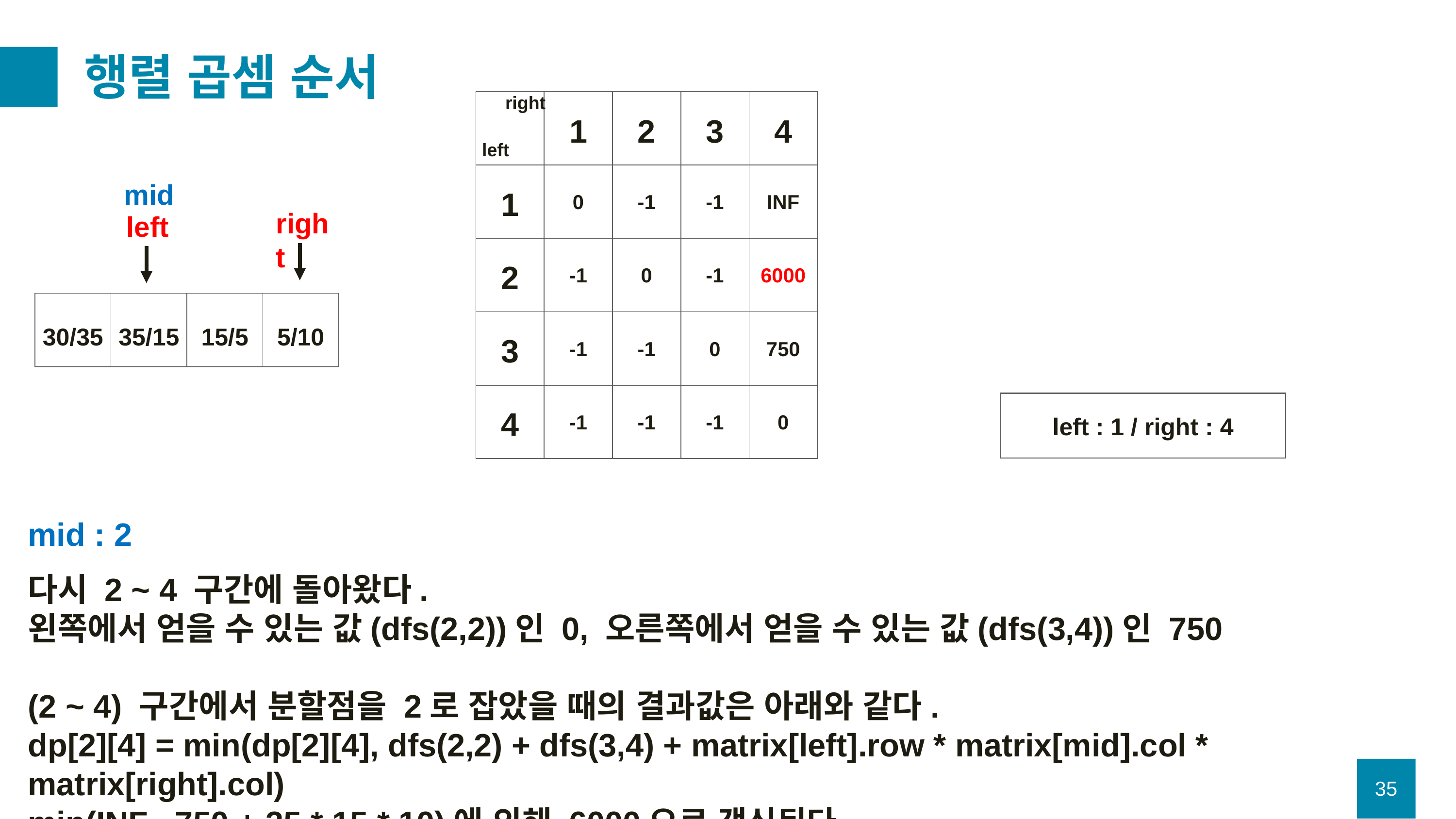

# 행렬 곱셈 순서
right
|  | 1 | 2 | 3 | 4 |
| --- | --- | --- | --- | --- |
| 1 | 0 | -1 | -1 | INF |
| 2 | -1 | 0 | -1 | 6000 |
| 3 | -1 | -1 | 0 | 750 |
| 4 | -1 | -1 | -1 | 0 |
left
mid
right
left
| 30/35 | 35/15 | 15/5 | 5/10 |
| --- | --- | --- | --- |
left : 1 / right : 4
mid : 2
다시 2 ~ 4 구간에 돌아왔다.
왼쪽에서 얻을 수 있는 값(dfs(2,2))인 0, 오른쪽에서 얻을 수 있는 값(dfs(3,4))인 750

(2 ~ 4) 구간에서 분할점을 2로 잡았을 때의 결과값은 아래와 같다.
dp[2][4] = min(dp[2][4], dfs(2,2) + dfs(3,4) + matrix[left].row * matrix[mid].col * matrix[right].col)
min(INF , 750 + 35 * 15 * 10)에 의해 6000으로 갱신된다.
35